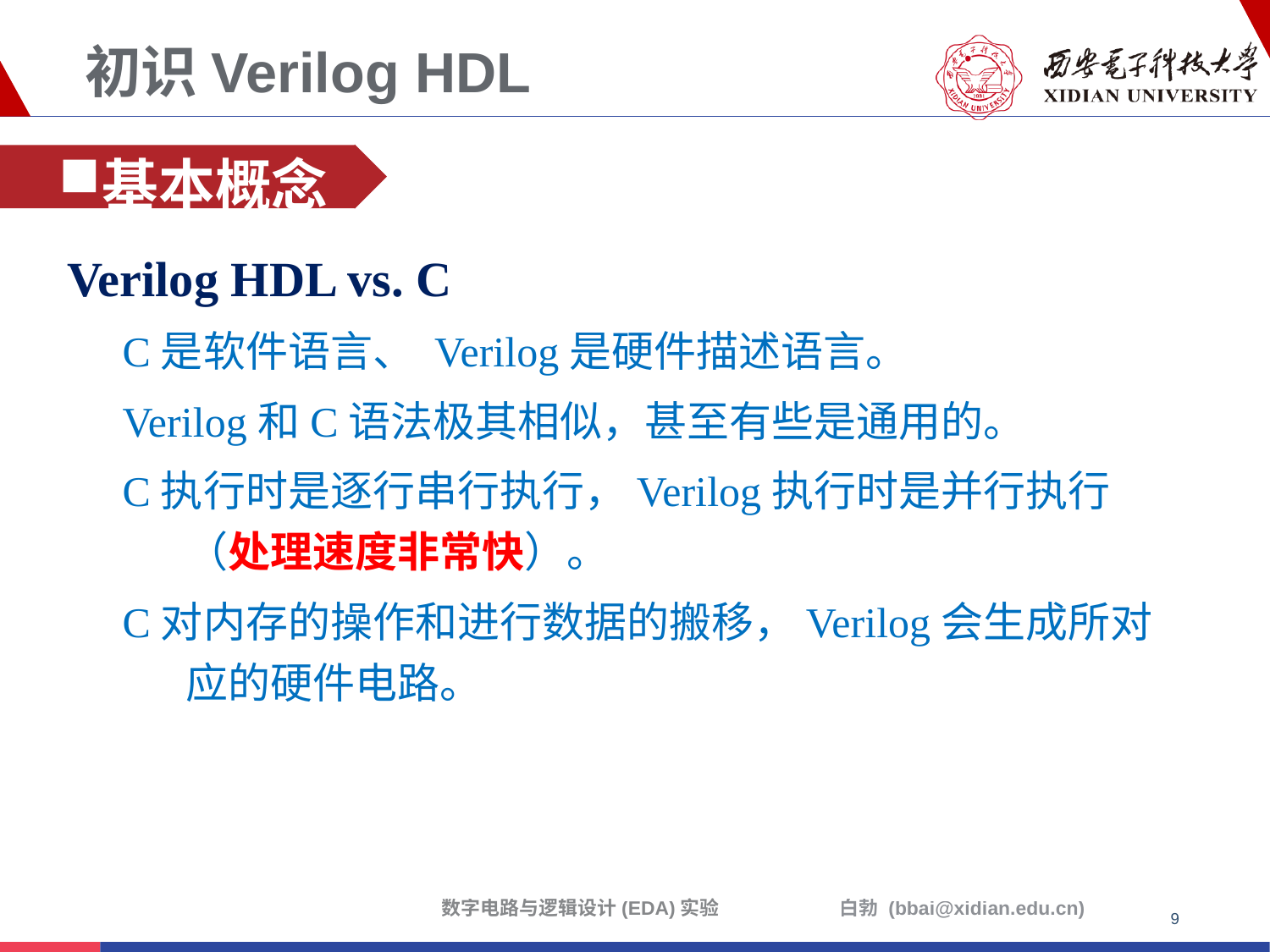

# 初识Verilog HDL
基本概念
Verilog HDL vs. C
C是软件语言、 Verilog是硬件描述语言。
Verilog和C语法极其相似，甚至有些是通用的。
C执行时是逐行串行执行，Verilog执行时是并行执行（处理速度非常快）。
C对内存的操作和进行数据的搬移，Verilog会生成所对应的硬件电路。
数字电路与逻辑设计(EDA)实验
9